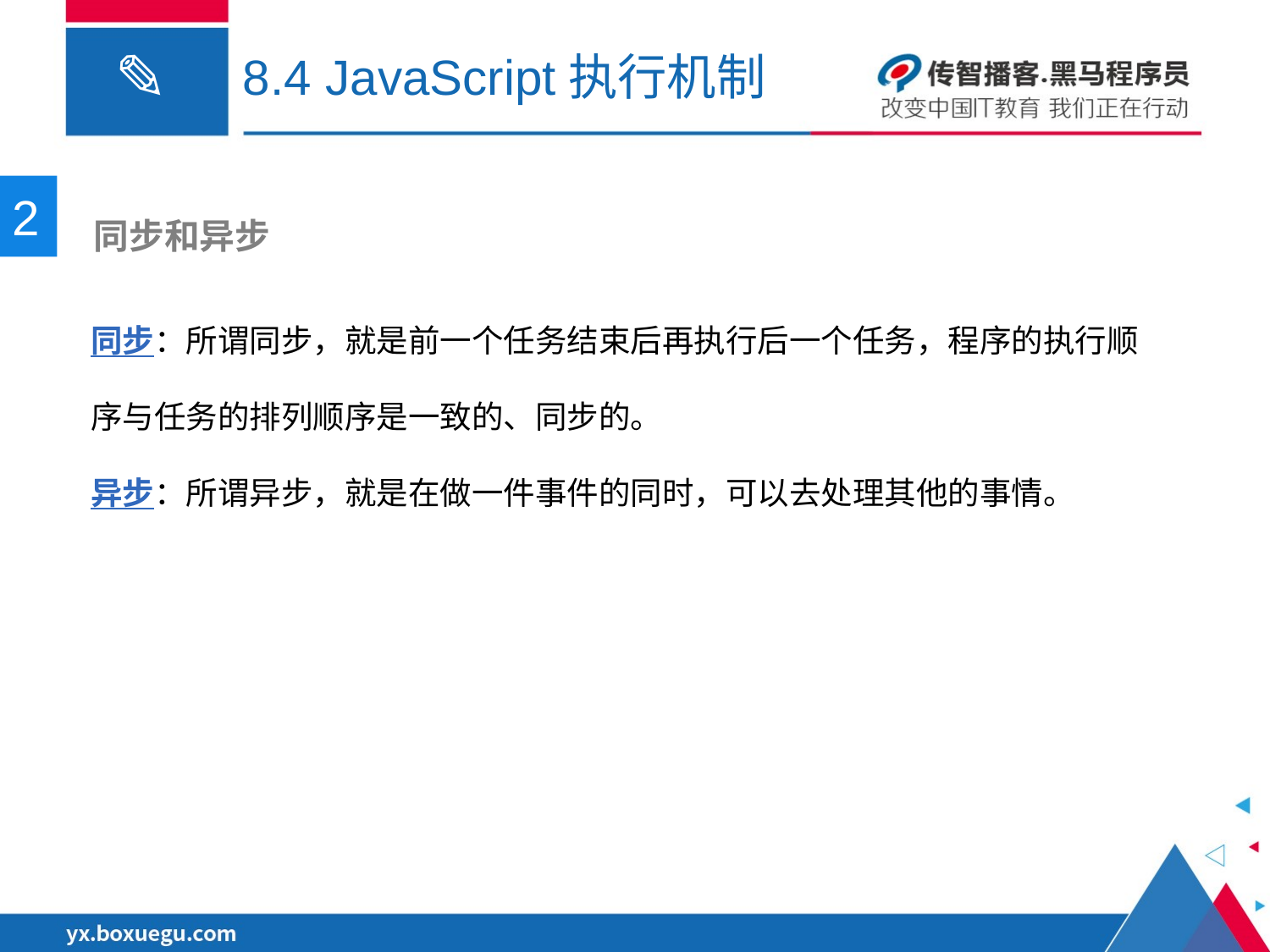

# 8.4 JavaScript执行机制

2
  同步和异步
同步：所谓同步，就是前一个任务结束后再执行后一个任务，程序的执行顺序与任务的排列顺序是一致的、同步的。
异步：所谓异步，就是在做一件事件的同时，可以去处理其他的事情。